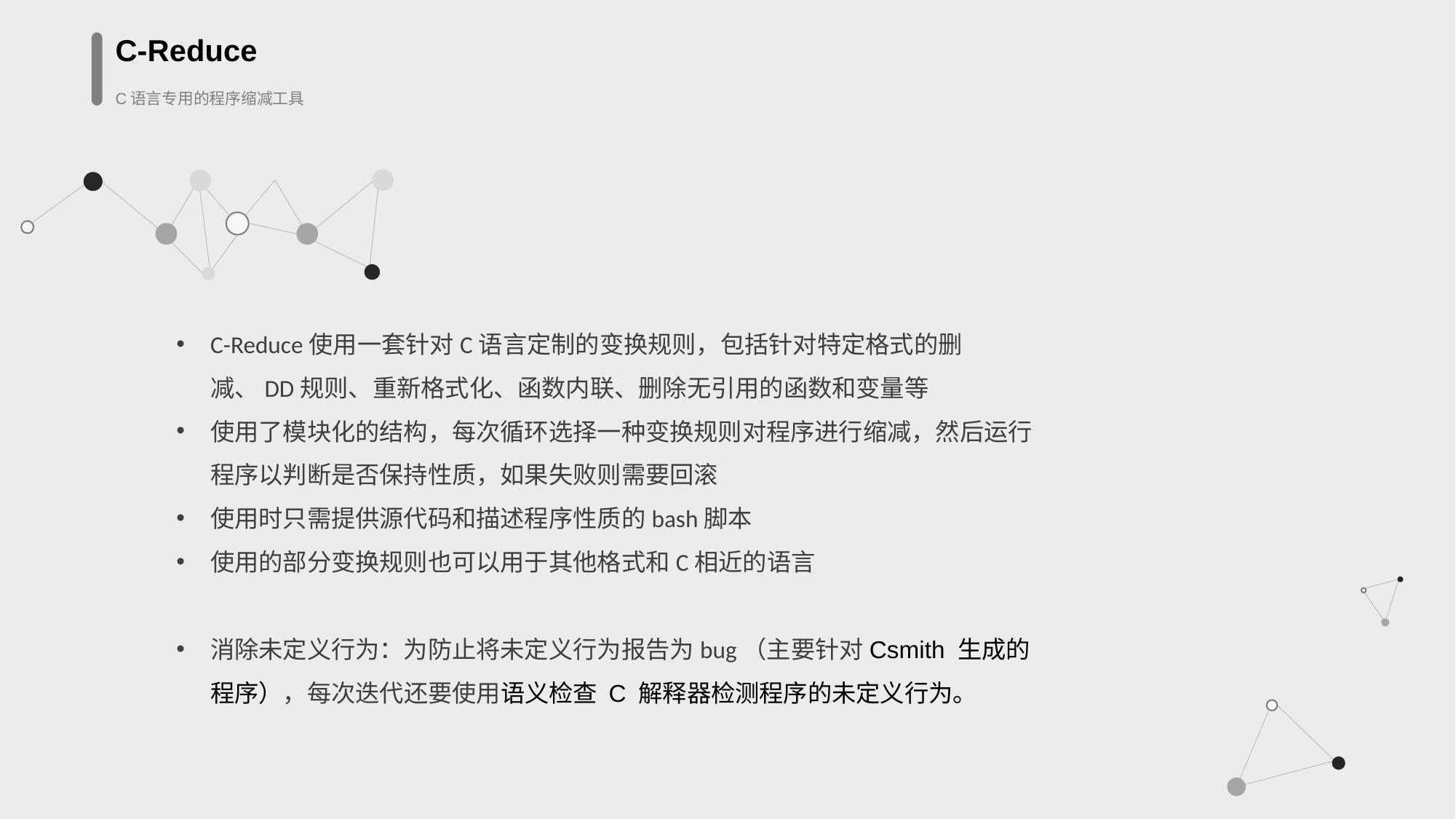

C-Reduce

C语言专用的程序缩减工具

C-Reduce使用一套针对C语言定制的变换规则，包括针对特定格式的删减、DD规则、重新格式化、函数内联、删除无引用的函数和变量等
使用了模块化的结构，每次循环选择一种变换规则对程序进行缩减，然后运行程序以判断是否保持性质，如果失败则需要回滚
使用时只需提供源代码和描述程序性质的bash脚本
使用的部分变换规则也可以用于其他格式和C相近的语言

消除未定义行为：为防止将未定义行为报告为bug（主要针对Csmith 生成的程序），每次迭代还要使用语义检查 C 解释器检测程序的未定义行为。